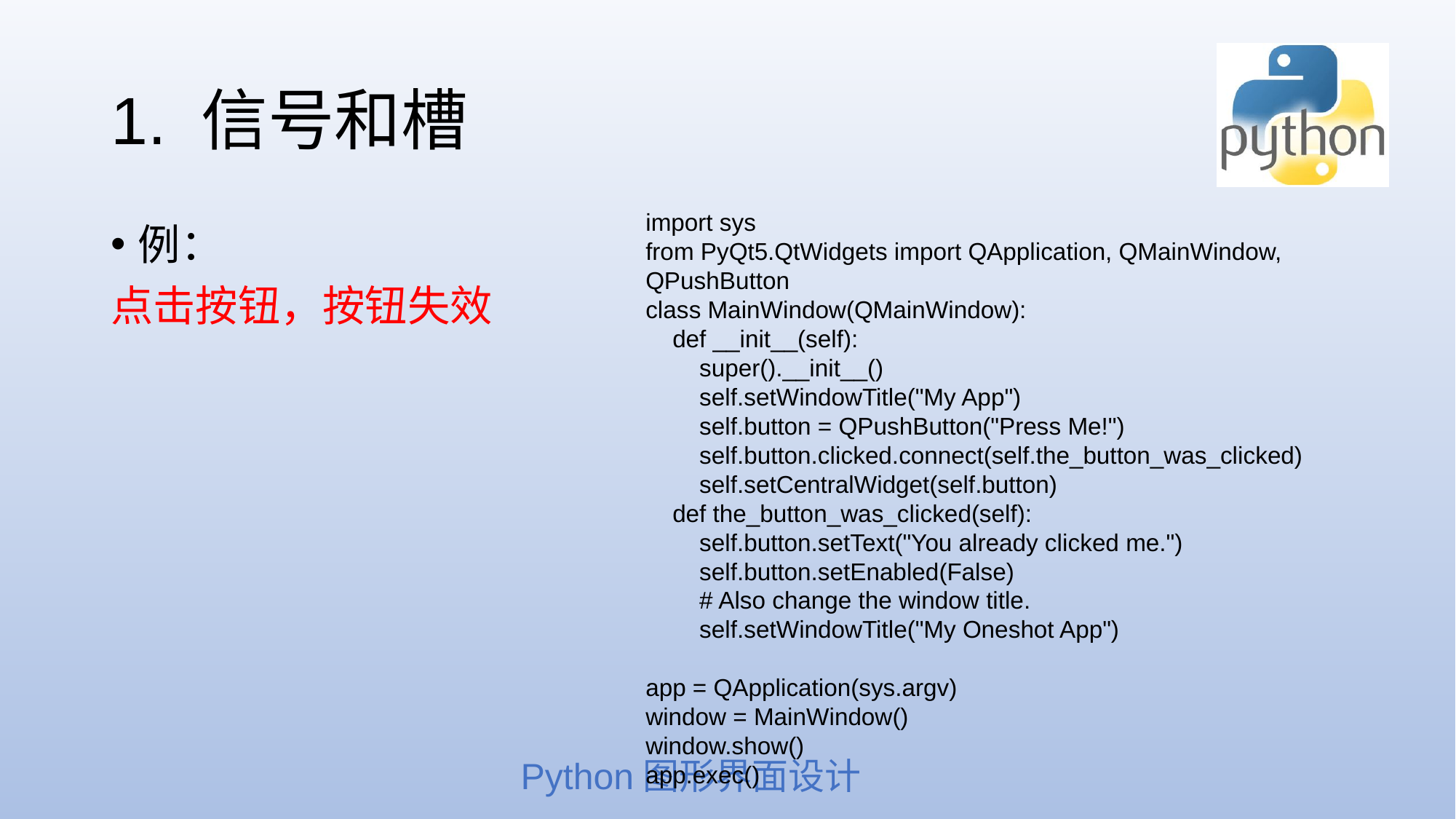

# 1. 信号和槽
import sys
from PyQt5.QtWidgets import QApplication, QMainWindow, QPushButton
class MainWindow(QMainWindow):
    def __init__(self):
        super().__init__()
        self.setWindowTitle("My App")
        self.button = QPushButton("Press Me!")
        self.button.clicked.connect(self.the_button_was_clicked)
        self.setCentralWidget(self.button)
    def the_button_was_clicked(self):
        self.button.setText("You already clicked me.")
        self.button.setEnabled(False)
        # Also change the window title.
        self.setWindowTitle("My Oneshot App")

app = QApplication(sys.argv)
window = MainWindow()
window.show()
app.exec()
例：
点击按钮，按钮失效